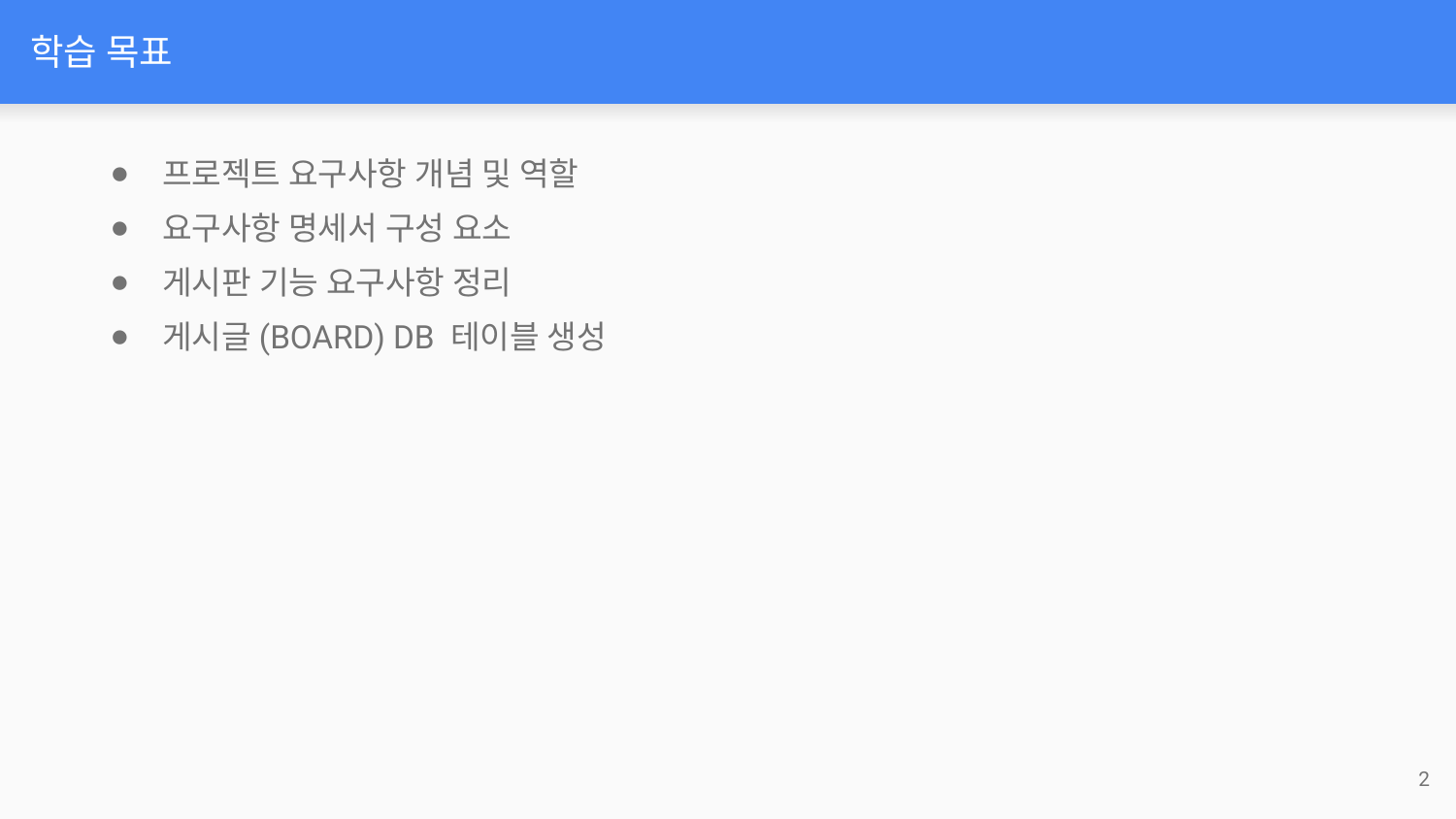

# 학습 목표
프로젝트 요구사항 개념 및 역할
요구사항 명세서 구성 요소
게시판 기능 요구사항 정리
게시글(BOARD) DB 테이블 생성
2